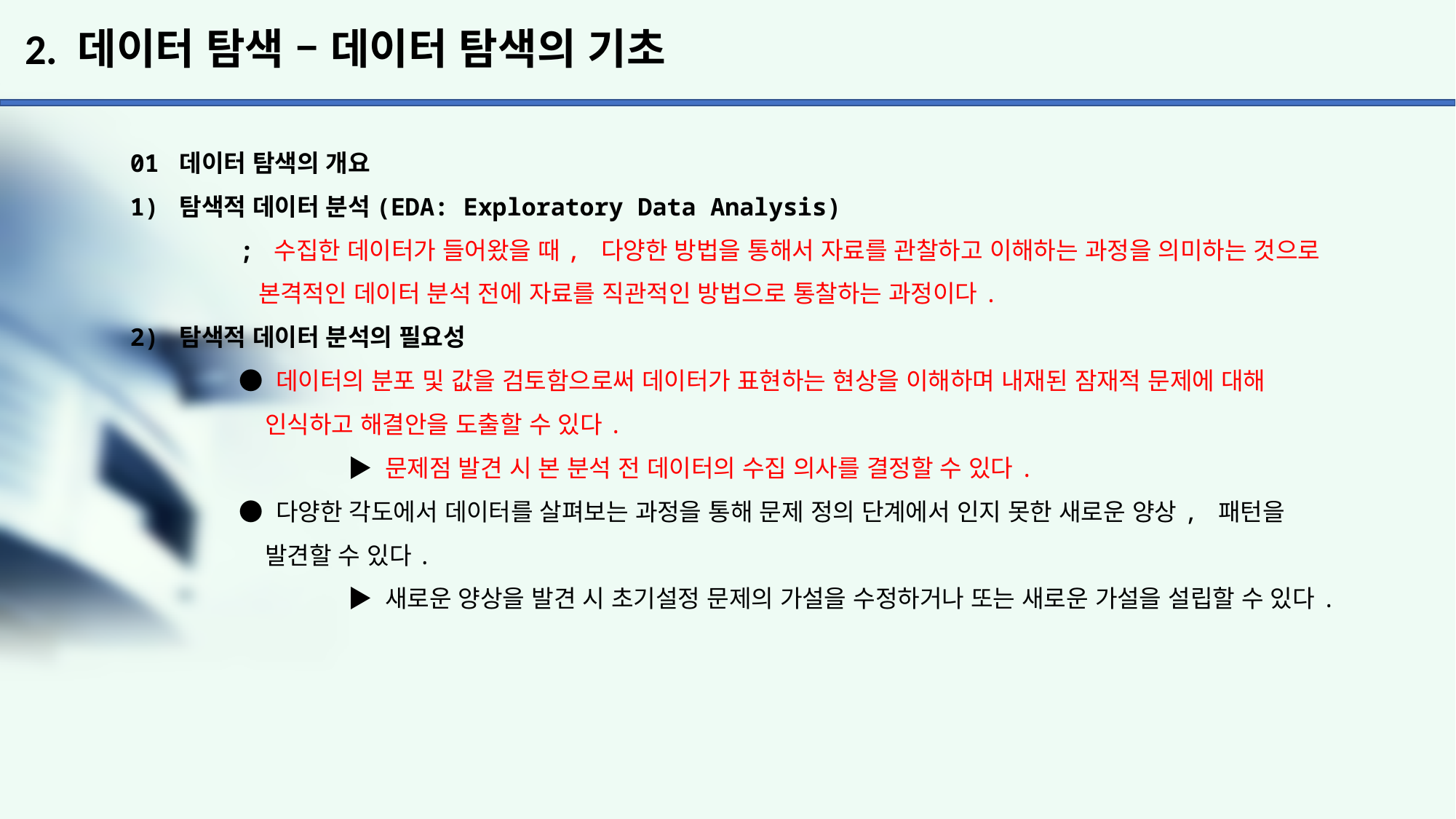

# 2. 데이터 탐색 – 데이터 탐색의 기초
01 데이터 탐색의 개요
1) 탐색적 데이터 분석(EDA: Exploratory Data Analysis)
	; 수집한 데이터가 들어왔을 때, 다양한 방법을 통해서 자료를 관찰하고 이해하는 과정을 의미하는 것으로
	  본격적인 데이터 분석 전에 자료를 직관적인 방법으로 통찰하는 과정이다.
2) 탐색적 데이터 분석의 필요성
	● 데이터의 분포 및 값을 검토함으로써 데이터가 표현하는 현상을 이해하며 내재된 잠재적 문제에 대해
	   인식하고 해결안을 도출할 수 있다.
		▶ 문제점 발견 시 본 분석 전 데이터의 수집 의사를 결정할 수 있다.
	● 다양한 각도에서 데이터를 살펴보는 과정을 통해 문제 정의 단계에서 인지 못한 새로운 양상, 패턴을
	   발견할 수 있다.
		▶ 새로운 양상을 발견 시 초기설정 문제의 가설을 수정하거나 또는 새로운 가설을 설립할 수 있다.